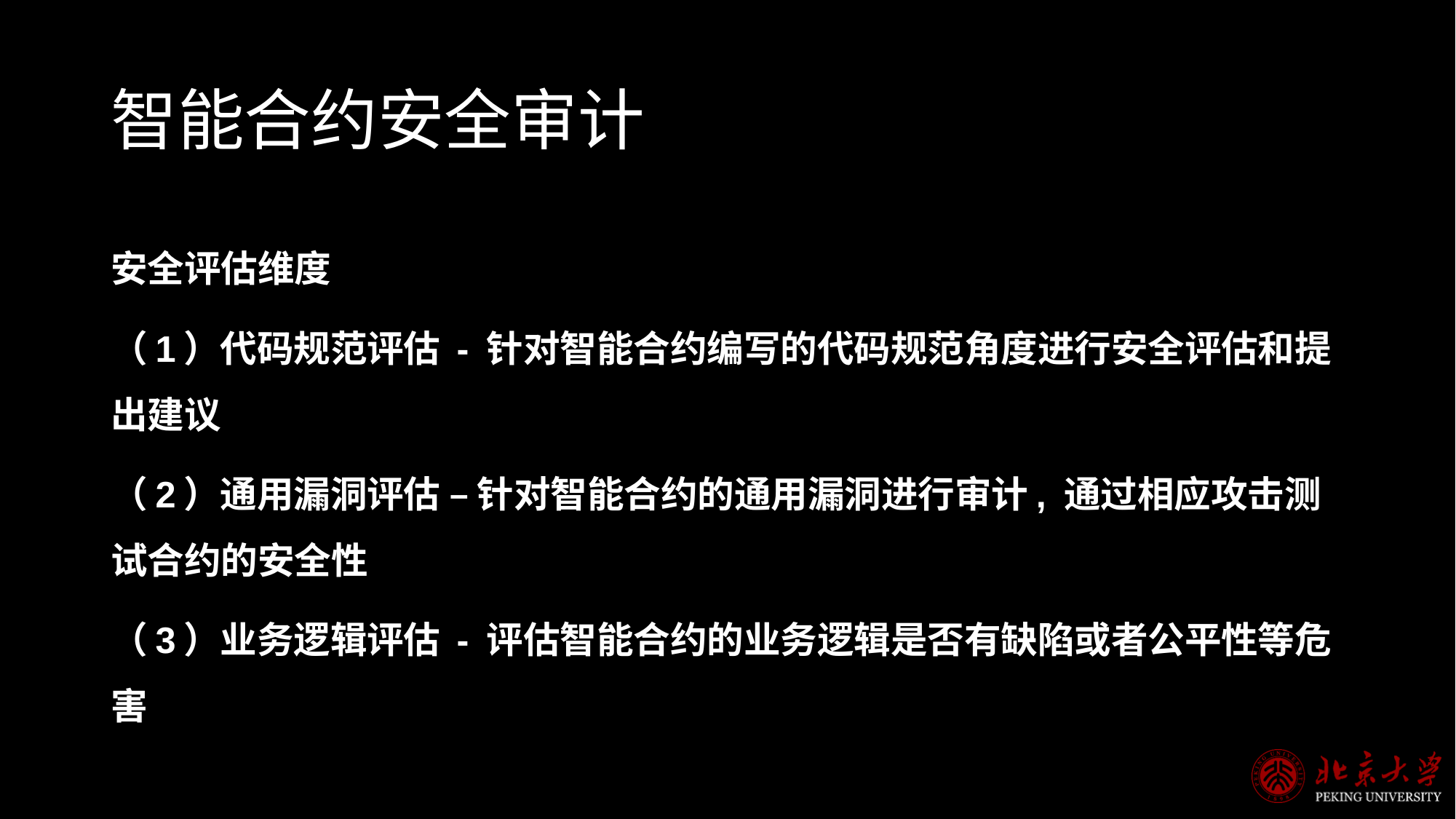

# 智能合约安全审计
安全评估维度
（1）代码规范评估 - 针对智能合约编写的代码规范角度进行安全评估和提出建议
（2）通用漏洞评估 – 针对智能合约的通用漏洞进行审计, 通过相应攻击测试合约的安全性
（3）业务逻辑评估 - 评估智能合约的业务逻辑是否有缺陷或者公平性等危害